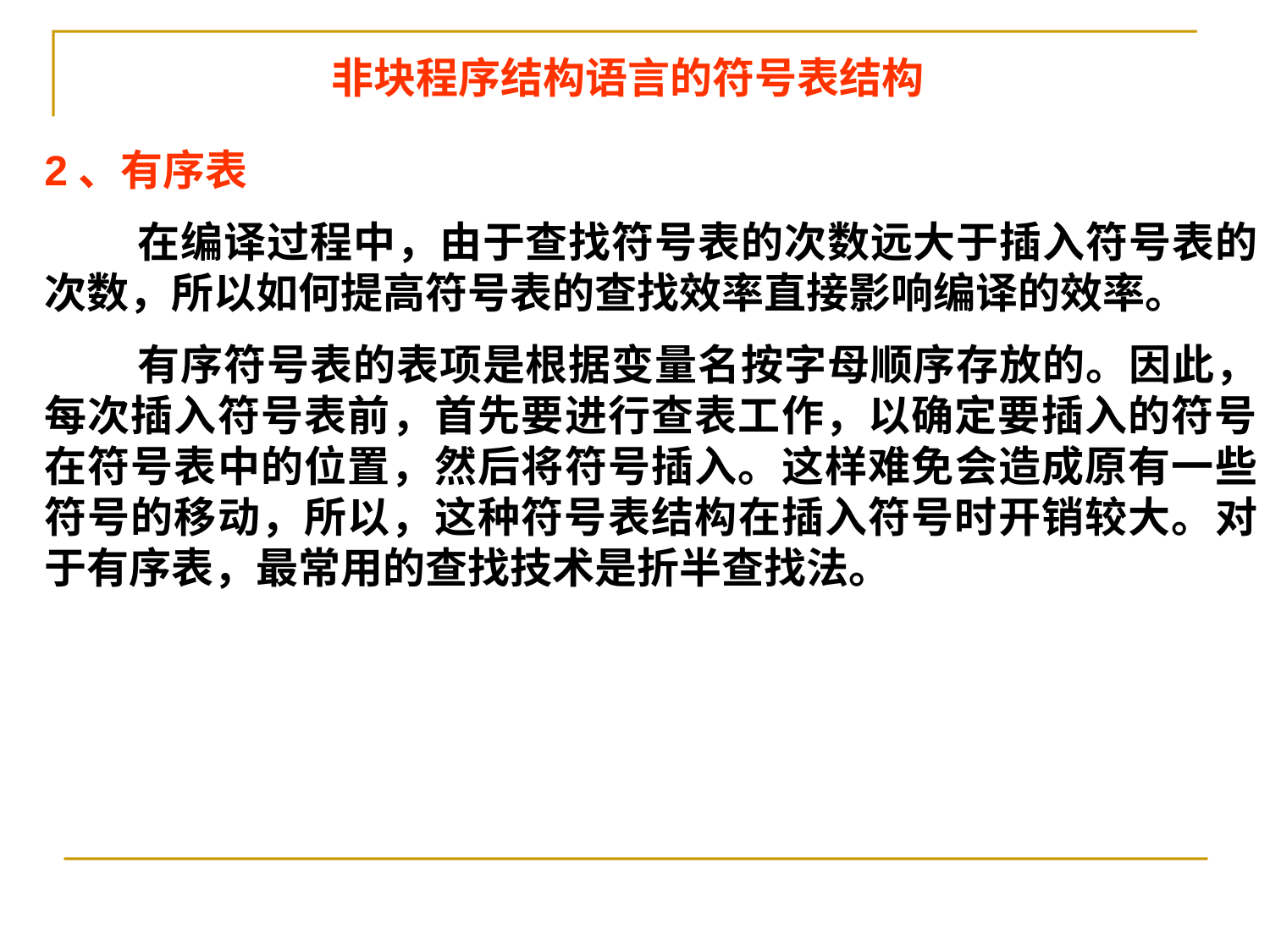

# 非块程序结构语言的符号表结构
2、有序表
        在编译过程中，由于查找符号表的次数远大于插入符号表的次数，所以如何提高符号表的查找效率直接影响编译的效率。
        有序符号表的表项是根据变量名按字母顺序存放的。因此，每次插入符号表前，首先要进行查表工作，以确定要插入的符号在符号表中的位置，然后将符号插入。这样难免会造成原有一些符号的移动，所以，这种符号表结构在插入符号时开销较大。对于有序表，最常用的查找技术是折半查找法。